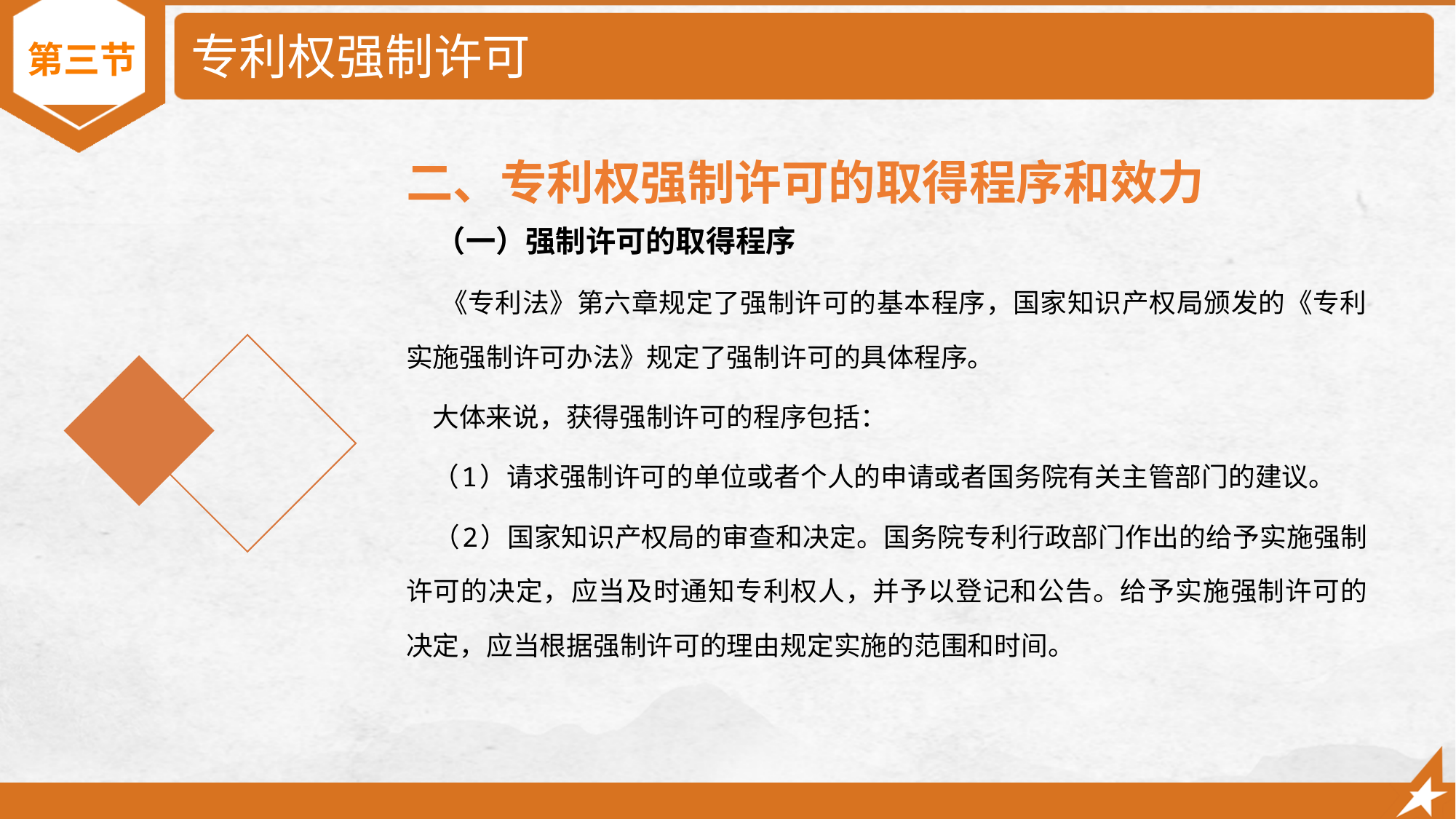

# 专利权强制许可
第三节
二、专利权强制许可的取得程序和效力
    （一）强制许可的取得程序
     《专利法》第六章规定了强制许可的基本程序，国家知识产权局颁发的《专利实施强制许可办法》规定了强制许可的具体程序。
    大体来说，获得强制许可的程序包括：
    （1）请求强制许可的单位或者个人的申请或者国务院有关主管部门的建议。
    （2）国家知识产权局的审查和决定。国务院专利行政部门作出的给予实施强制许可的决定，应当及时通知专利权人，并予以登记和公告。给予实施强制许可的决定，应当根据强制许可的理由规定实施的范围和时间。